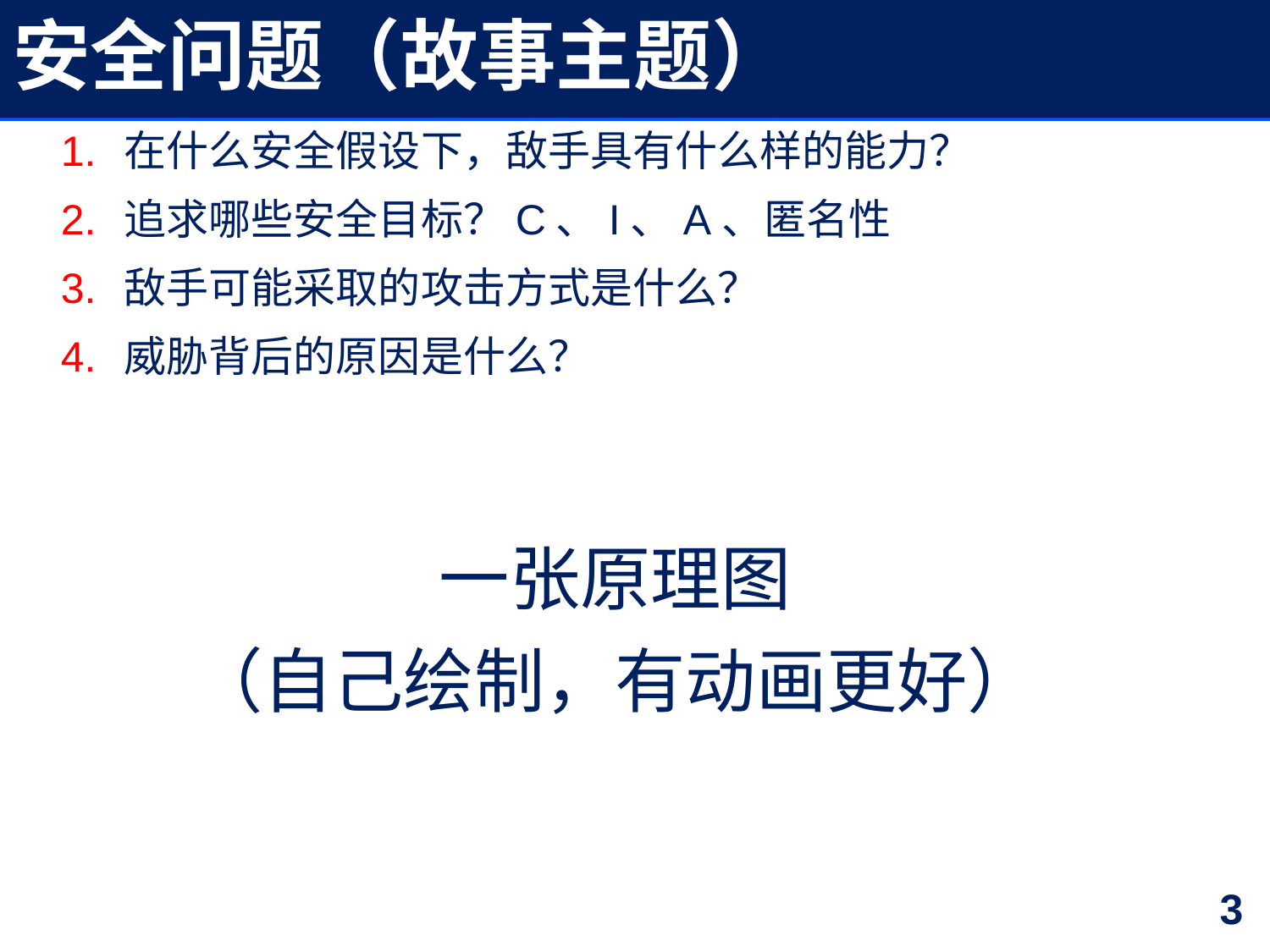

# 安全问题（故事主题）
在什么安全假设下，敌手具有什么样的能力？
追求哪些安全目标？C、I、A、匿名性
敌手可能采取的攻击方式是什么？
威胁背后的原因是什么？

一张原理图
（自己绘制，有动画更好）

3